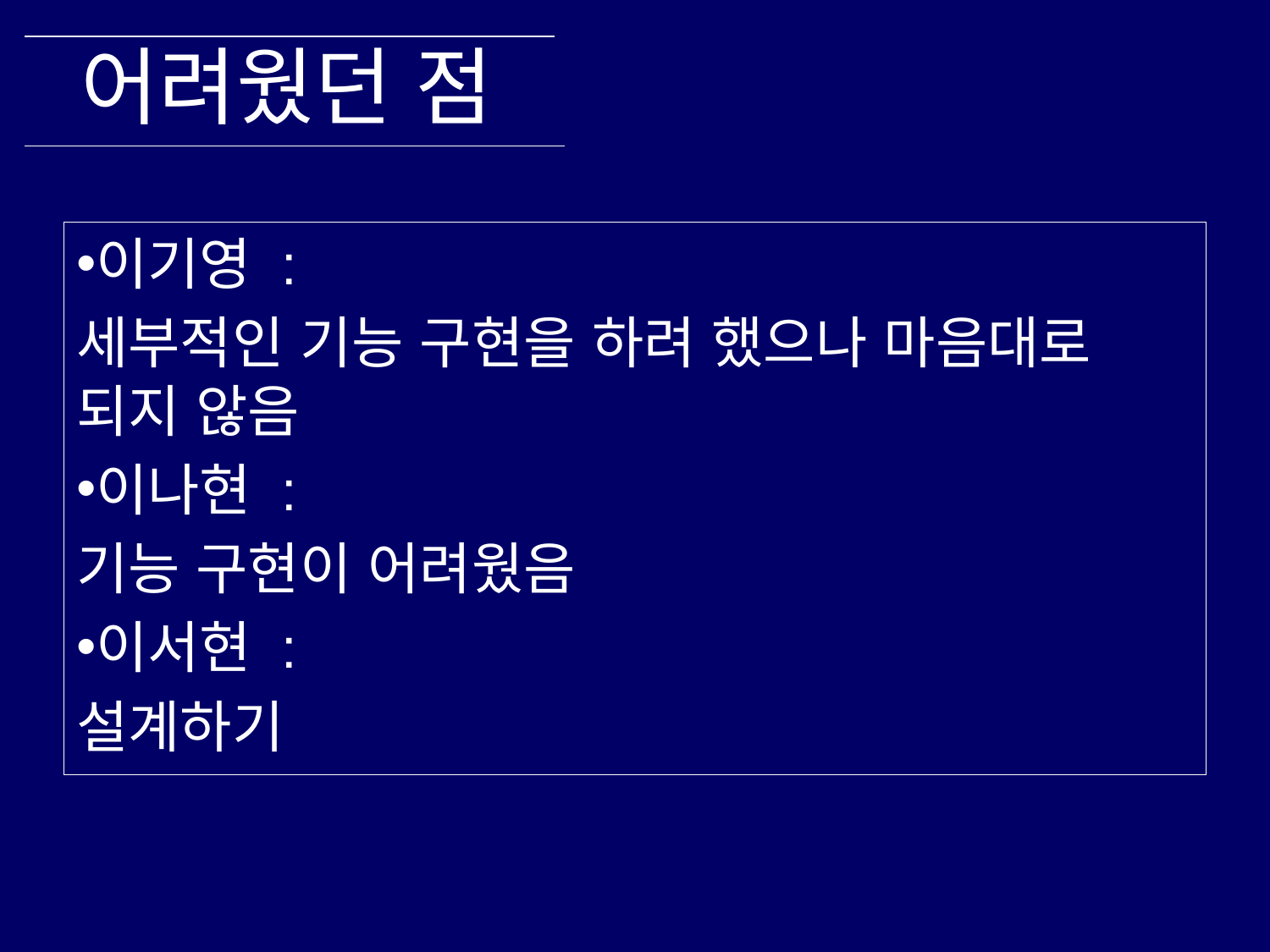

어려웠던 점
이기영 :
세부적인 기능 구현을 하려 했으나 마음대로 되지 않음
이나현 :
기능 구현이 어려웠음
이서현 :
설계하기